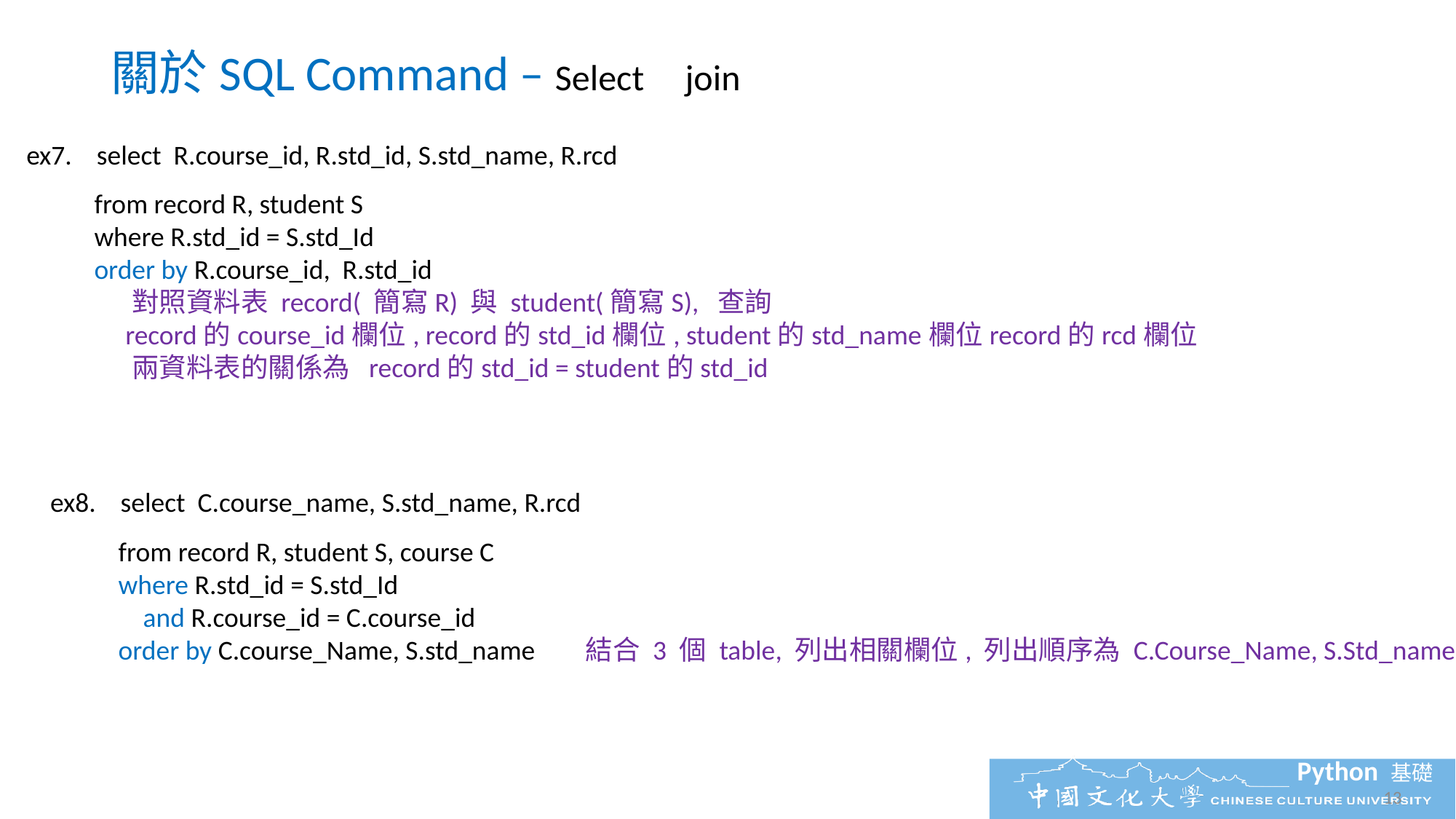

關於SQL Command – Select     join
ex7.    select  R.course_id, R.std_id, S.std_name, R.rcd
           from record R, student S
           where R.std_id = S.std_Id
           order by R.course_id,  R.std_id
                對照資料表 record( 簡寫R) 與 student(簡寫S),  查詢
                record的course_id欄位, record的std_id欄位, student的std_name欄位record的rcd欄位
                兩資料表的關係為  record的std_id = student的std_id
ex8.    select  C.course_name, S.std_name, R.rcd
           from record R, student S, course C
           where R.std_id = S.std_Id
               and R.course_id = C.course_id
           order by C.course_Name, S.std_name       結合 3 個 table, 列出相關欄位, 列出順序為 C.Course_Name, S.Std_name

13